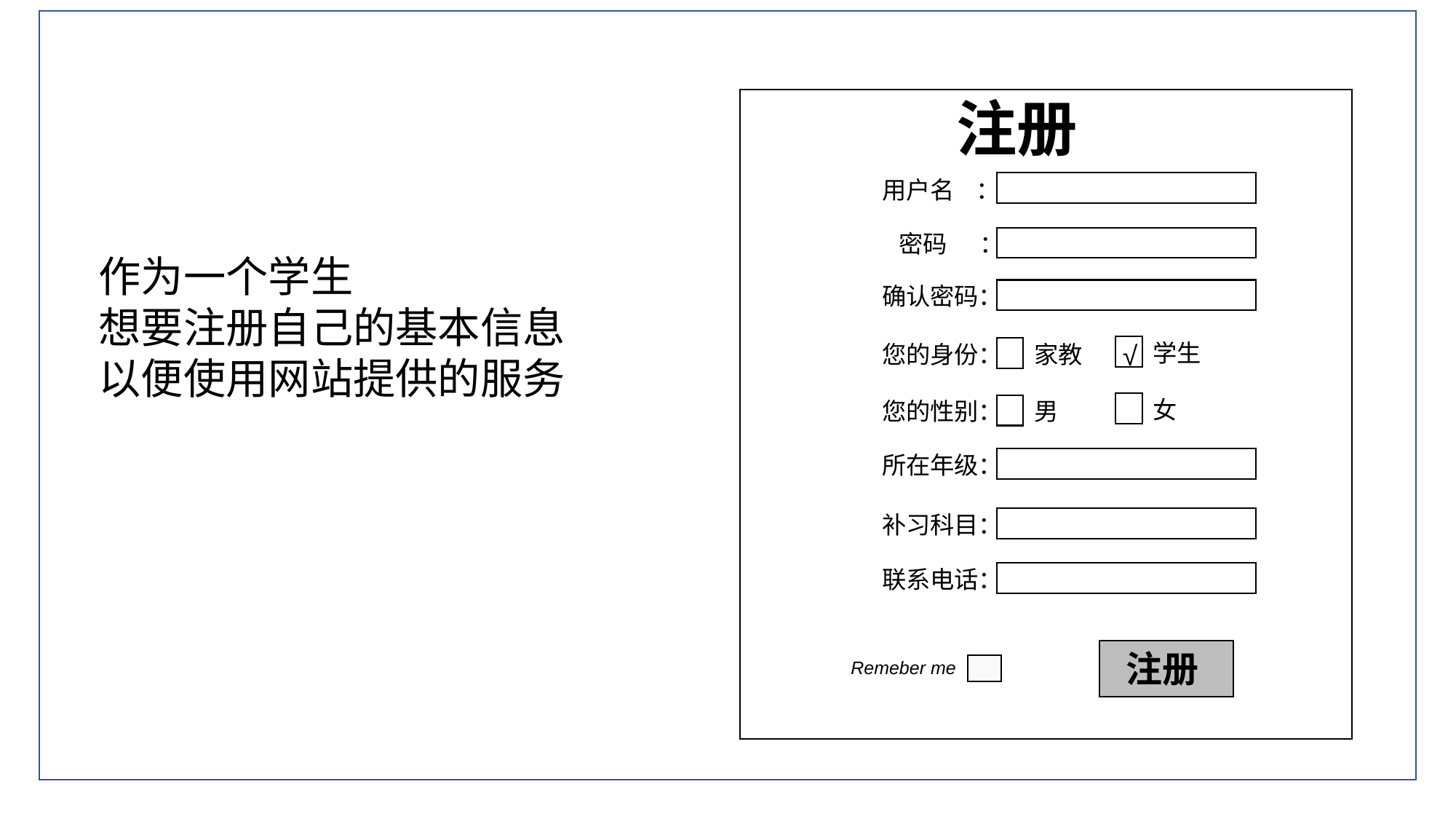

注册

用户名    ：

  密码      ：

作为一个学生
想要注册自己的基本信息
以便使用网站提供的服务
确认密码：

学生
√
您的身份：
家教

女
您的性别：
男

所在年级：

补习科目：

联系电话：

注册
Remeber me